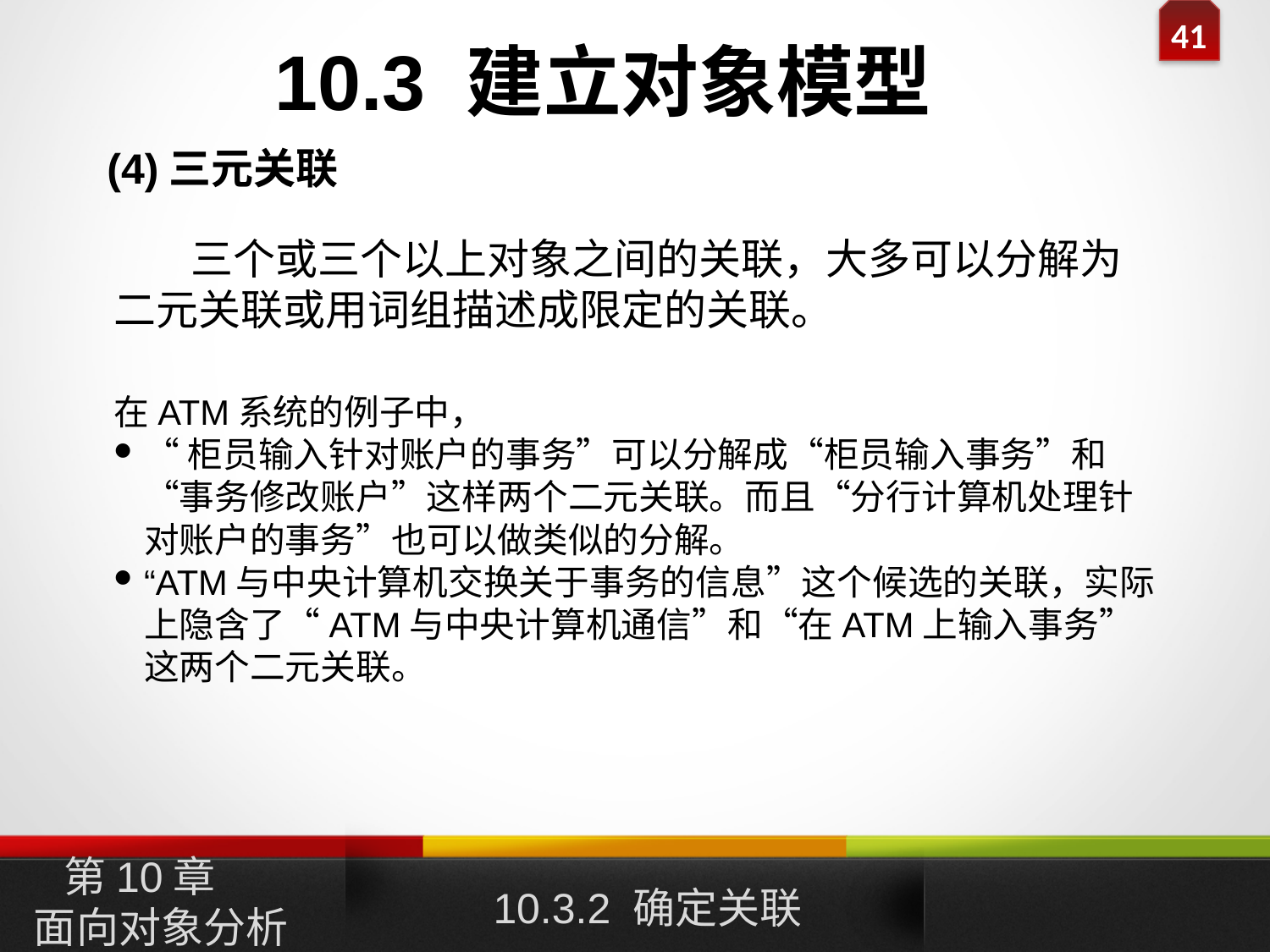

10.3 建立对象模型
(4)三元关联
       三个或三个以上对象之间的关联，大多可以分解为二元关联或用词组描述成限定的关联。
在ATM系统的例子中，
“柜员输入针对账户的事务”可以分解成“柜员输入事务”和“事务修改账户”这样两个二元关联。而且“分行计算机处理针对账户的事务”也可以做类似的分解。
“ATM与中央计算机交换关于事务的信息”这个候选的关联，实际上隐含了“ATM与中央计算机通信”和“在ATM上输入事务”这两个二元关联。
10.3.2 确定关联